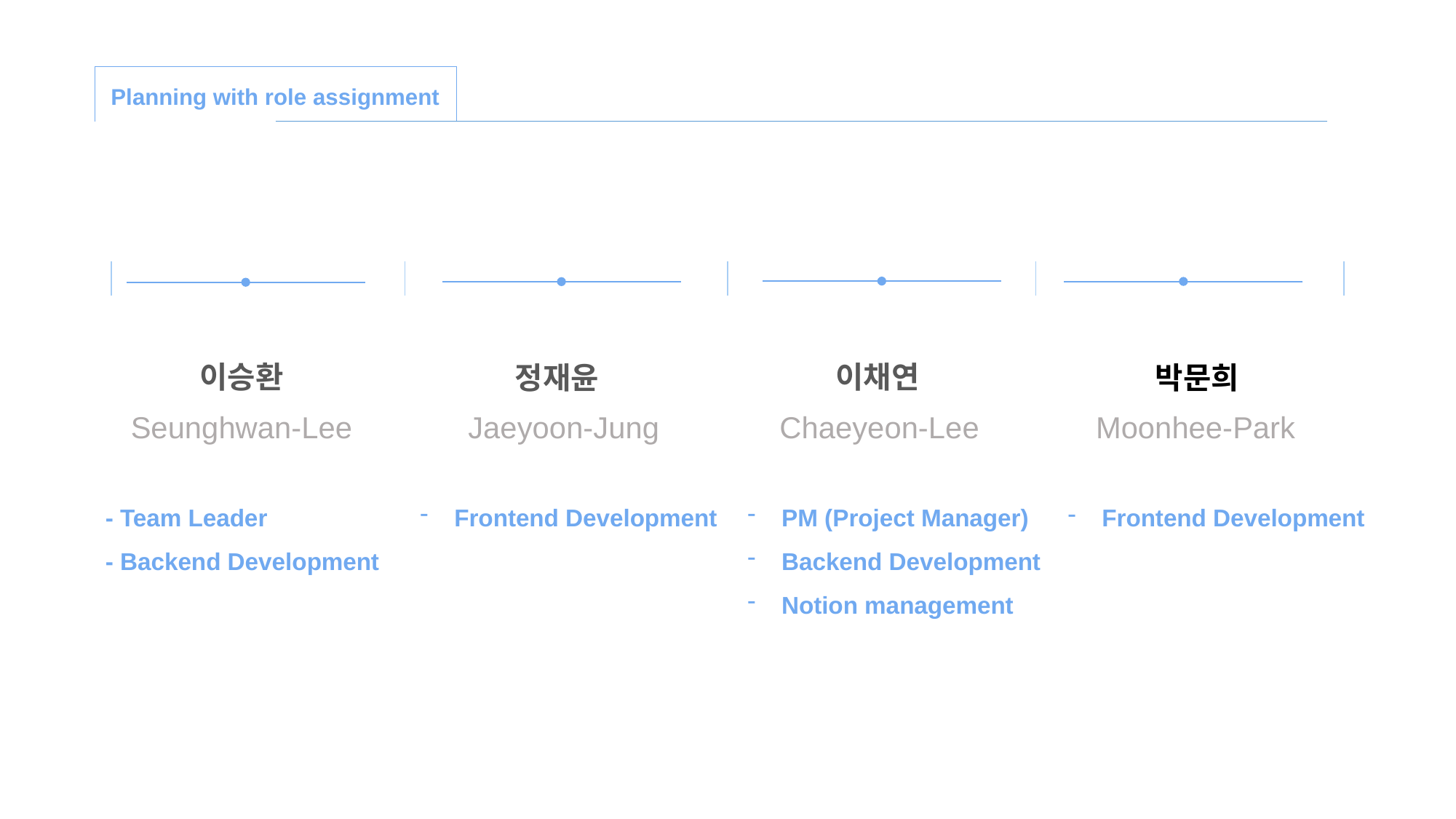

Planning with role assignment
|  |  |  |  |
| --- | --- | --- | --- |
이채연
이승환
박문희
정재윤
Seunghwan-Lee
Jaeyoon-Jung
Chaeyeon-Lee
Moonhee-Park
- Team Leader
- Backend Development

Frontend Development

PM (Project Manager)
Backend Development
Notion management
Frontend Development